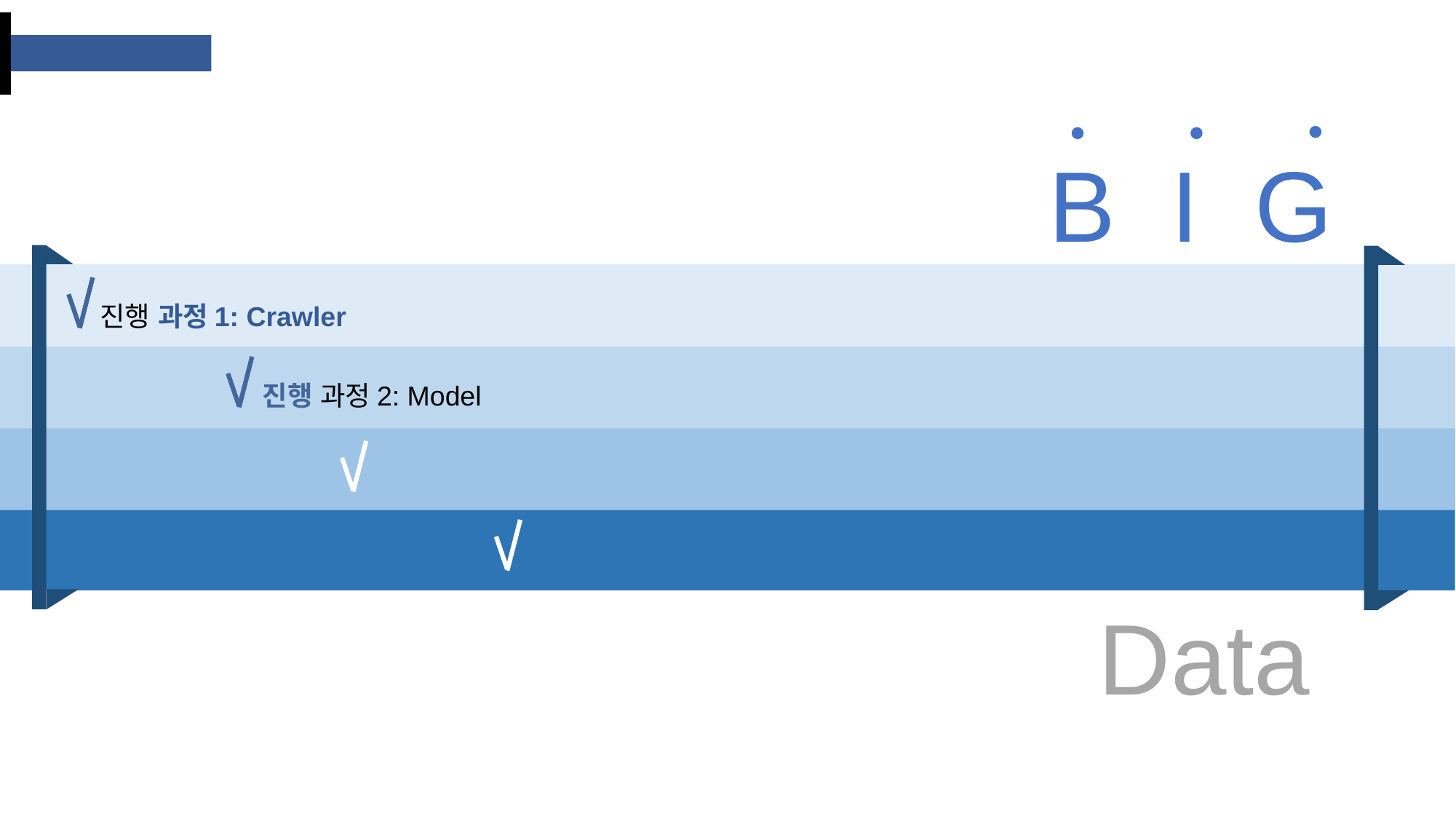

3. Implementation

B  I  G

진행 과정1: Crawler

진행 과정2: Model

진행 과정 3: Evaluation

진행 과정 4: Visualization
 Data